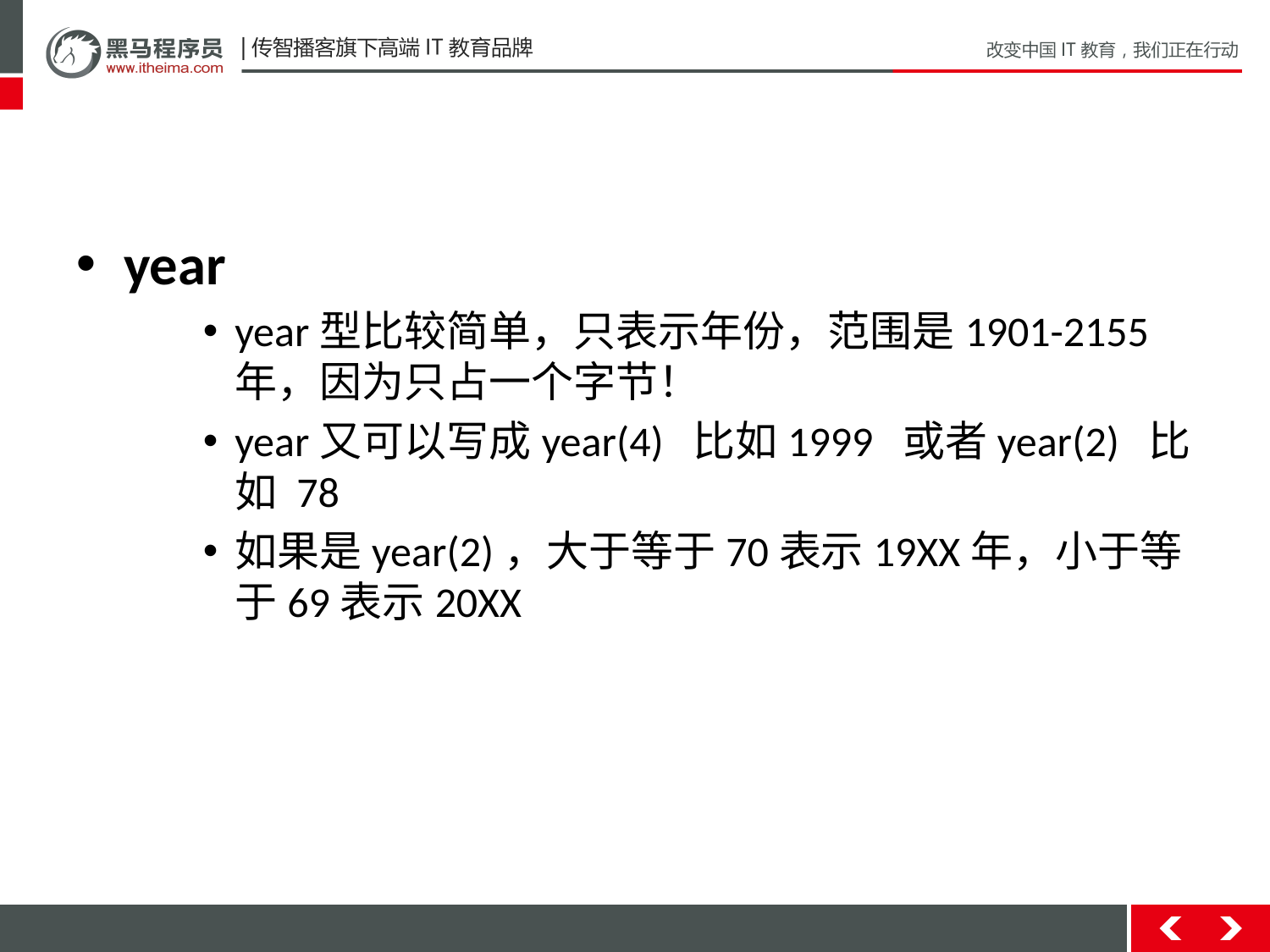

#
year
year型比较简单，只表示年份，范围是1901-2155年，因为只占一个字节！
year又可以写成year(4)  比如1999  或者year(2)  比如 78
如果是year(2)，大于等于70表示19XX年，小于等于69表示20XX